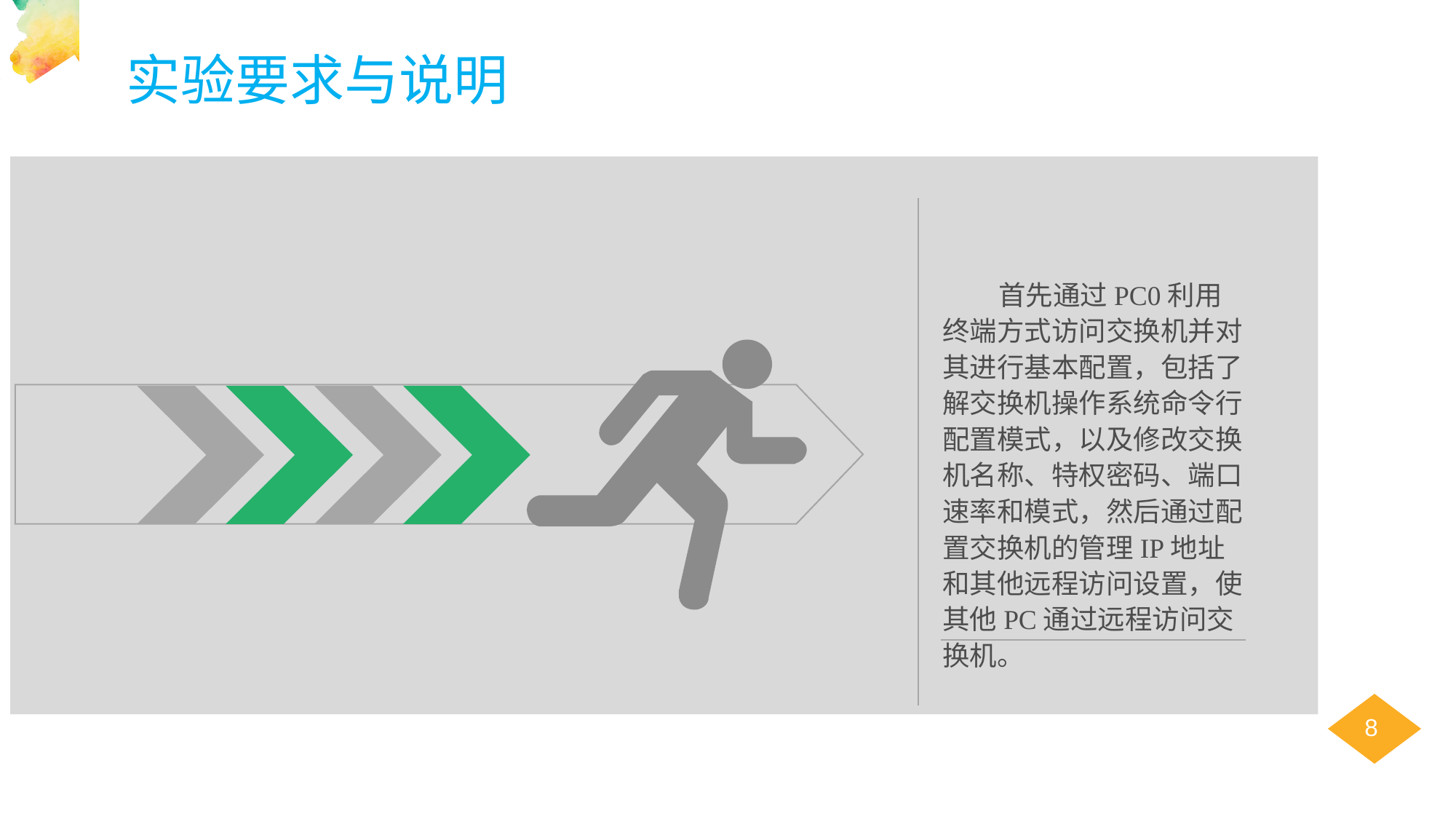

实验要求与说明

        首先通过PC0利用终端方式访问交换机并对其进行基本配置，包括了解交换机操作系统命令行配置模式，以及修改交换机名称、特权密码、端口速率和模式，然后通过配置交换机的管理IP地址和其他远程访问设置，使其他PC通过远程访问交换机。